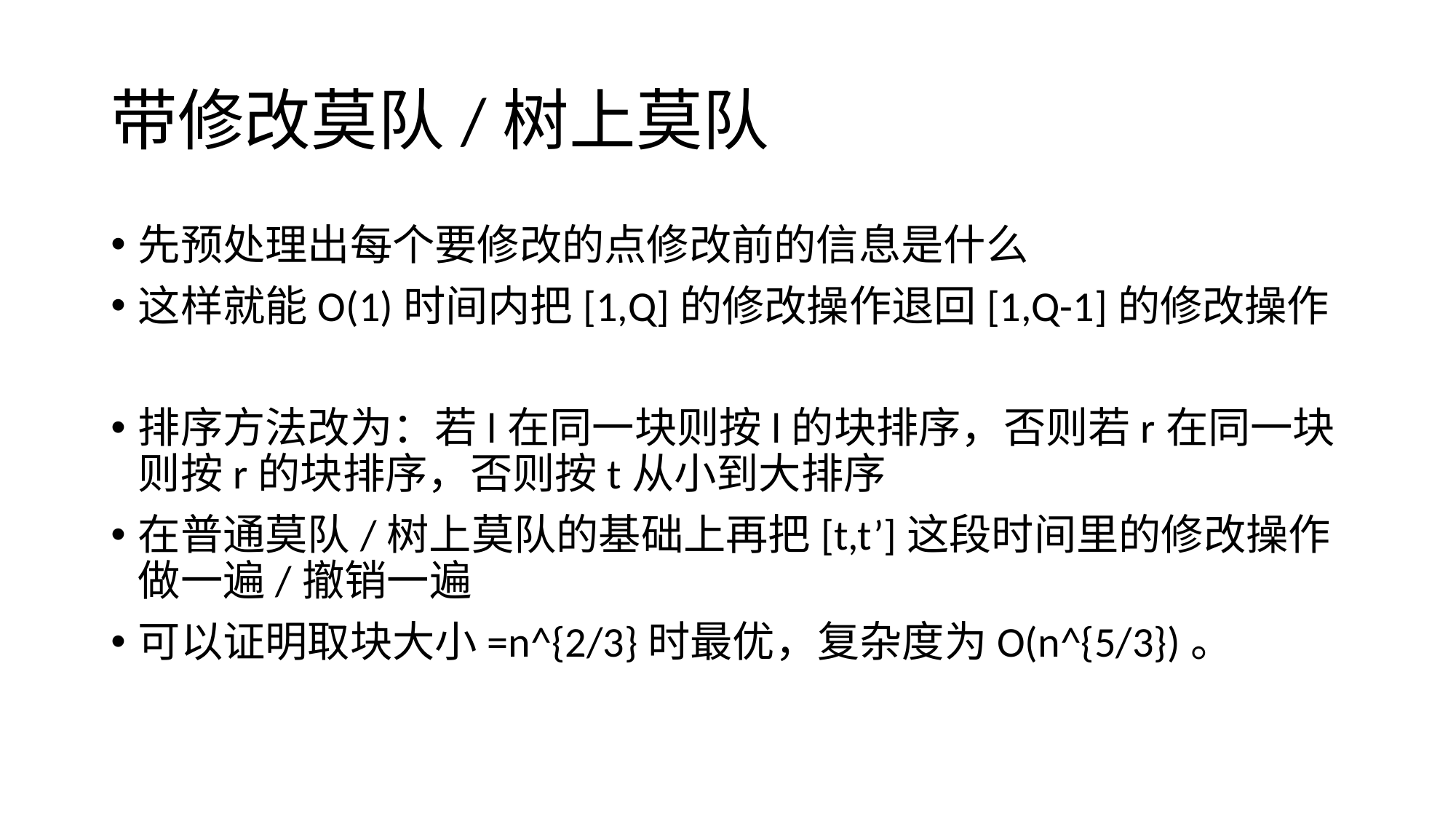

# 带修改莫队/树上莫队
先预处理出每个要修改的点修改前的信息是什么
这样就能O(1)时间内把[1,Q]的修改操作退回[1,Q-1]的修改操作

排序方法改为：若l在同一块则按l的块排序，否则若r在同一块则按r的块排序，否则按t从小到大排序
在普通莫队/树上莫队的基础上再把[t,t’]这段时间里的修改操作做一遍/撤销一遍
可以证明取块大小=n^{2/3}时最优，复杂度为O(n^{5/3})。